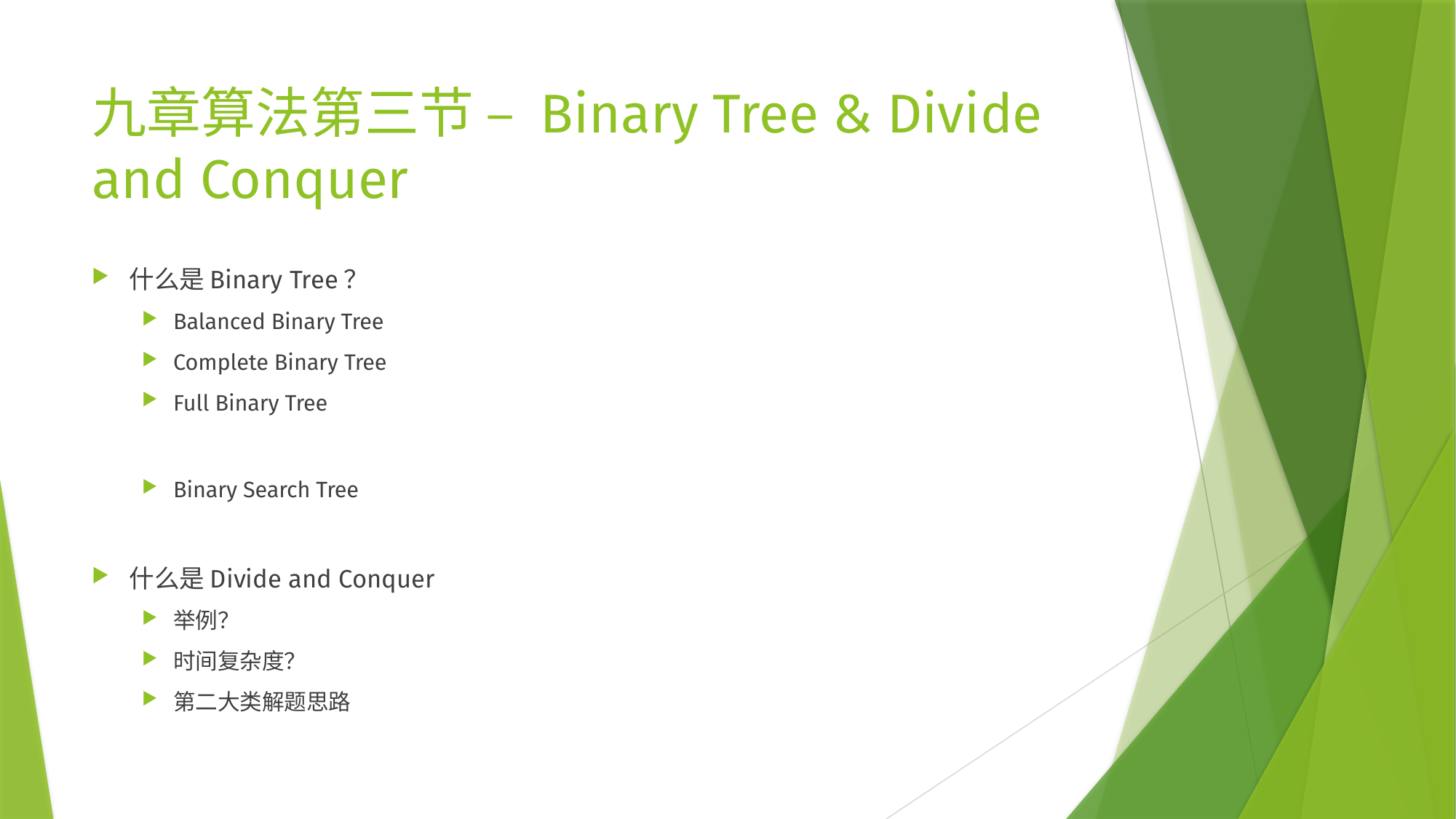

# 九章算法第三节 – Binary Tree & Divide and Conquer
什么是Binary Tree？
Balanced Binary Tree
Complete Binary Tree
Full Binary Tree

Binary Search Tree

什么是Divide and Conquer
举例？
时间复杂度？
第二大类解题思路